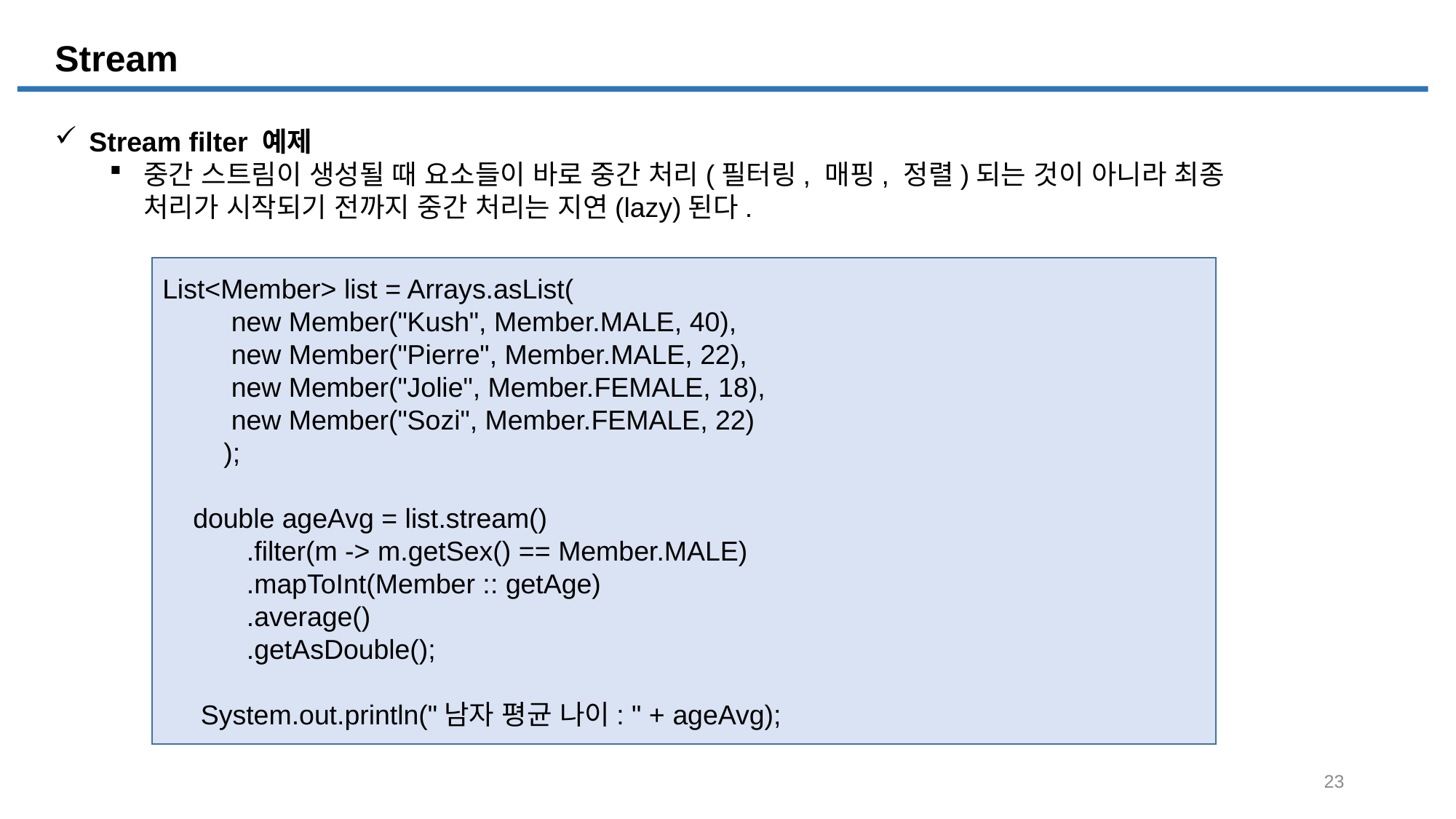

Stream

Stream filter 예제
중간 스트림이 생성될 때 요소들이 바로 중간 처리(필터링, 매핑, 정렬)되는 것이 아니라 최종 처리가 시작되기 전까지 중간 처리는 지연(lazy)된다.
List<Member> list = Arrays.asList(
         new Member("Kush", Member.MALE, 40),
         new Member("Pierre", Member.MALE, 22),
         new Member("Jolie", Member.FEMALE, 18),
         new Member("Sozi", Member.FEMALE, 22)
        );

    double ageAvg = list.stream()
           .filter(m -> m.getSex() == Member.MALE)
           .mapToInt(Member :: getAge)
           .average()
           .getAsDouble();

     System.out.println("남자 평균 나이: " + ageAvg);
23